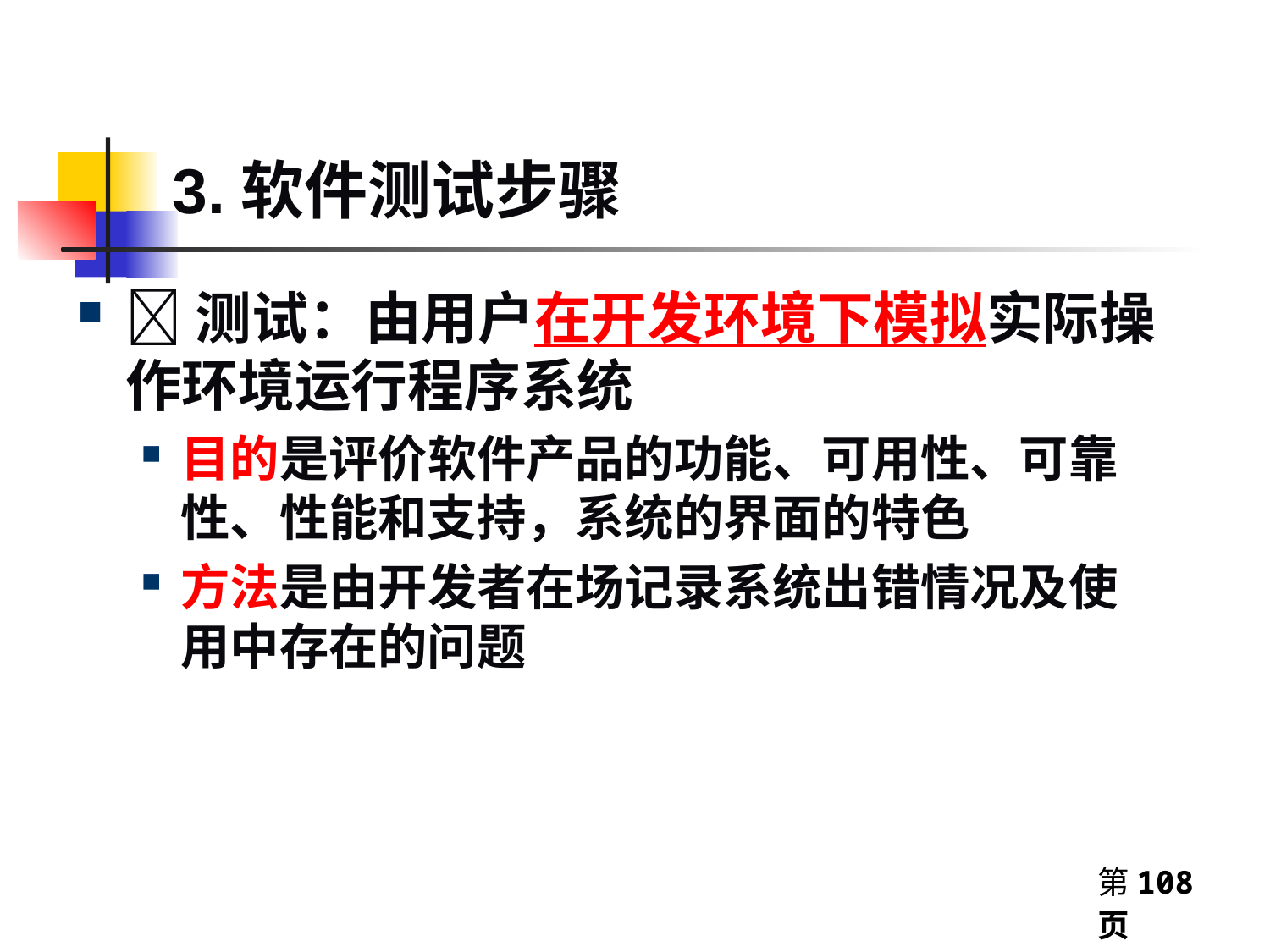

# 3.软件测试步骤
α测试：由用户在开发环境下模拟实际操作环境运行程序系统
目的是评价软件产品的功能、可用性、可靠性、性能和支持，系统的界面的特色
方法是由开发者在场记录系统出错情况及使用中存在的问题